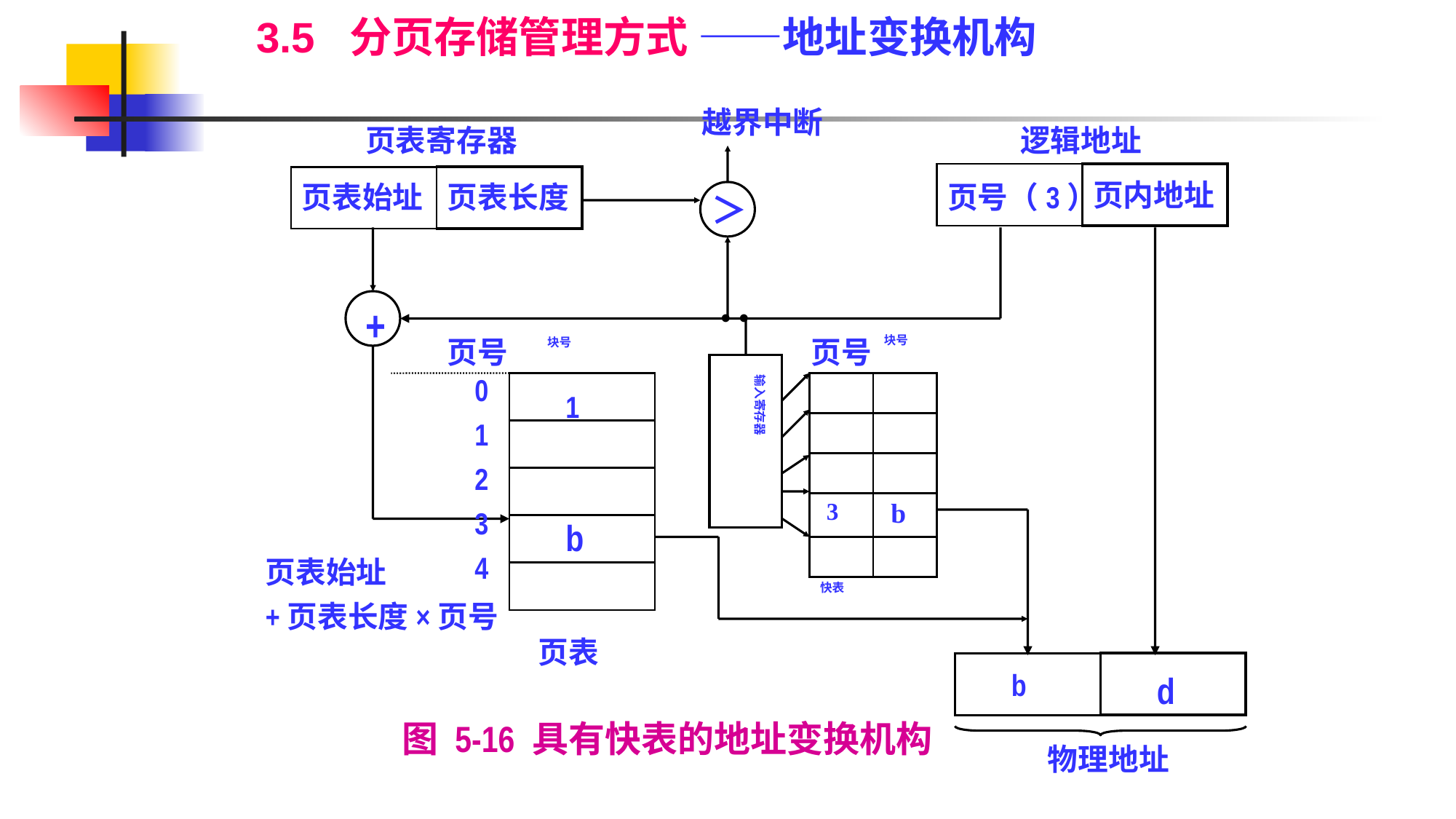

3.5  分页存储管理方式 ——地址变换机构
越界中断
页表寄存器
逻辑地址

|  |  |
| --- | --- |
|  |  |
| --- | --- |
页内地址
页表始址
页表长度
页号（3）

＞

+
●
●

块号
页号
页号
块号

输入寄存器

0
1
2
3
4
|  |
| --- |
|  |
|  |
|  |
|  |

|  |  |
| --- | --- |
|  |  |
|  |  |
| 3 | b |
|  |  |
1

b

页表始址
+页表长度×页号
快表

页表
|  |  |
| --- | --- |
b
d
图 5-16 具有快表的地址变换机构
物理地址